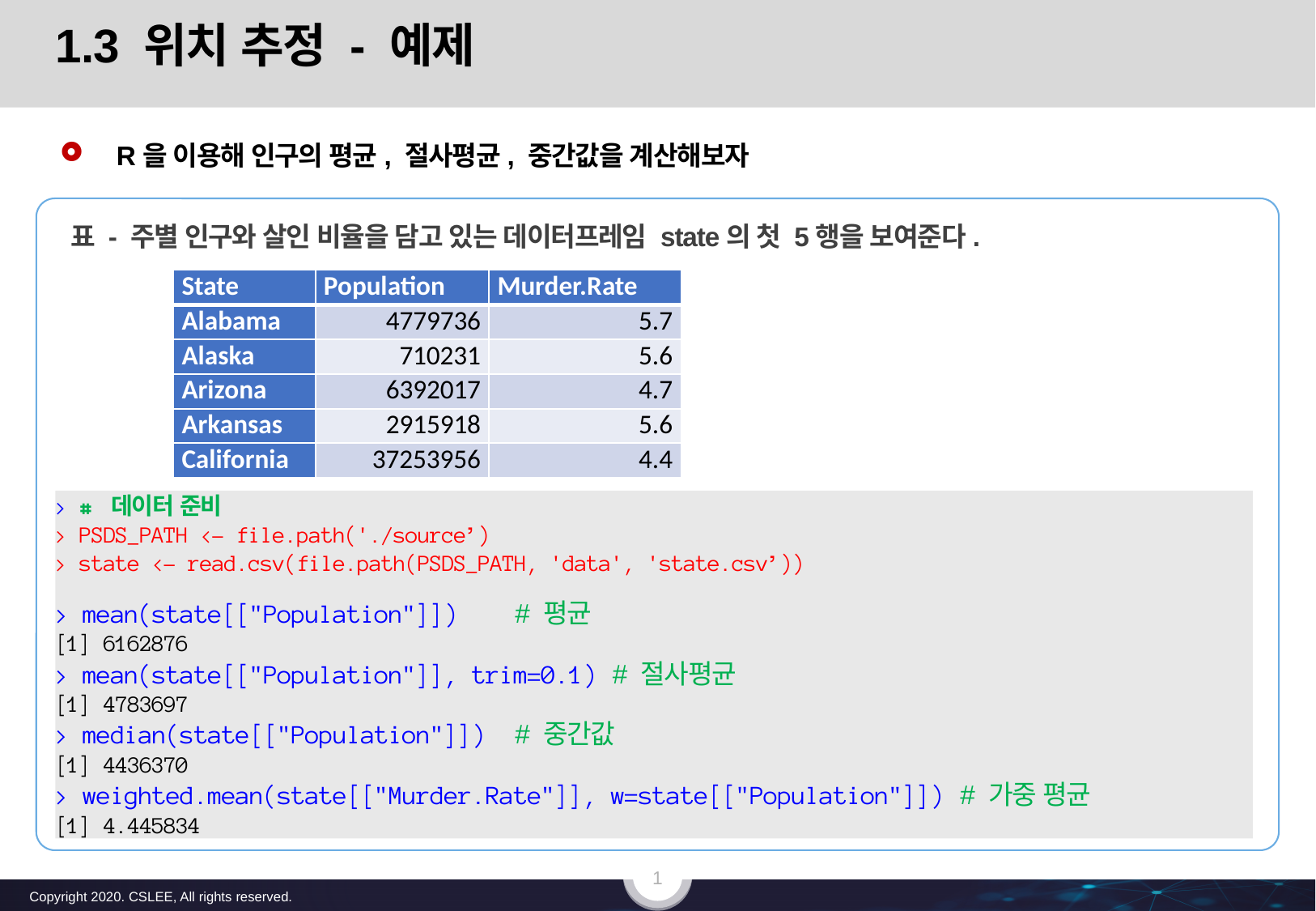

# 1.3 위치 추정 - 예제
R을 이용해 인구의 평균, 절사평균, 중간값을 계산해보자
표 - 주별 인구와 살인 비율을 담고 있는 데이터프레임 state의 첫 5행을 보여준다.
| State | Population | Murder.Rate |
| --- | --- | --- |
| Alabama | 4779736 | 5.7 |
| Alaska | 710231 | 5.6 |
| Arizona | 6392017 | 4.7 |
| Arkansas | 2915918 | 5.6 |
| California | 37253956 | 4.4 |
> # 데이터 준비
> PSDS_PATH <- file.path('./source’)
> state <- read.csv(file.path(PSDS_PATH, 'data', 'state.csv’))

> mean(state[["Population"]])    # 평균
[1] 6162876
> mean(state[["Population"]], trim=0.1) # 절사평균
[1] 4783697
> median(state[["Population"]])  # 중간값
[1] 4436370
> weighted.mean(state[["Murder.Rate"]], w=state[["Population"]]) # 가중 평균
[1] 4.445834
1